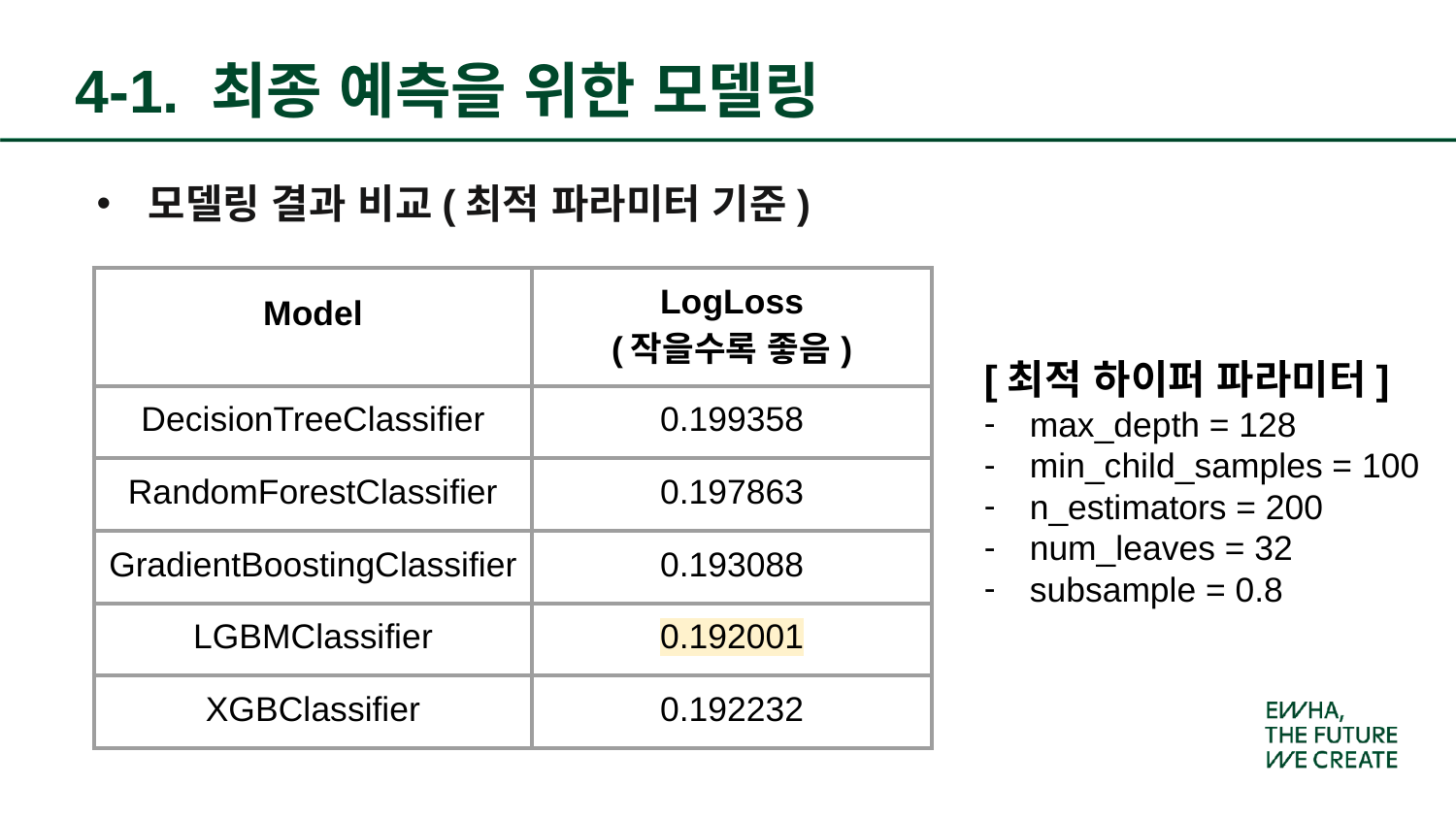

4-1. 최종 예측을 위한 모델링
모델링 결과 비교(최적 파라미터 기준)
| Model | LogLoss (작을수록 좋음) |
| --- | --- |
| DecisionTreeClassifier | 0.199358 |
| RandomForestClassifier | 0.197863 |
| GradientBoostingClassifier | 0.193088 |
| LGBMClassifier | 0.192001 |
| XGBClassifier | 0.192232 |
[최적 하이퍼 파라미터]
max_depth = 128
min_child_samples = 100
n_estimators = 200
num_leaves = 32
subsample = 0.8